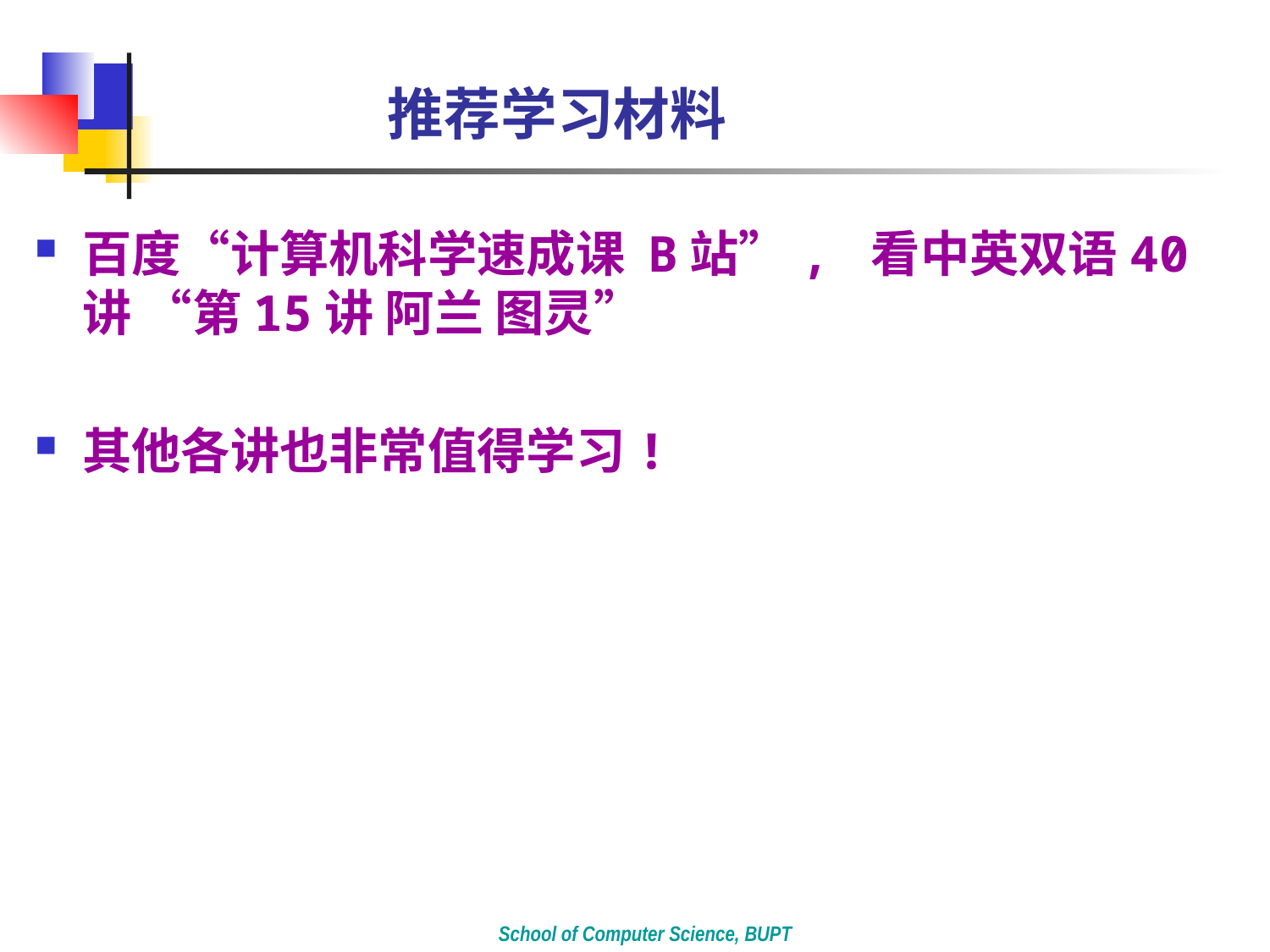

# 推荐学习材料
百度“计算机科学速成课 B站”, 看中英双语40讲 “第15讲 阿兰 图灵”

其他各讲也非常值得学习!

School of Computer Science, BUPT
24